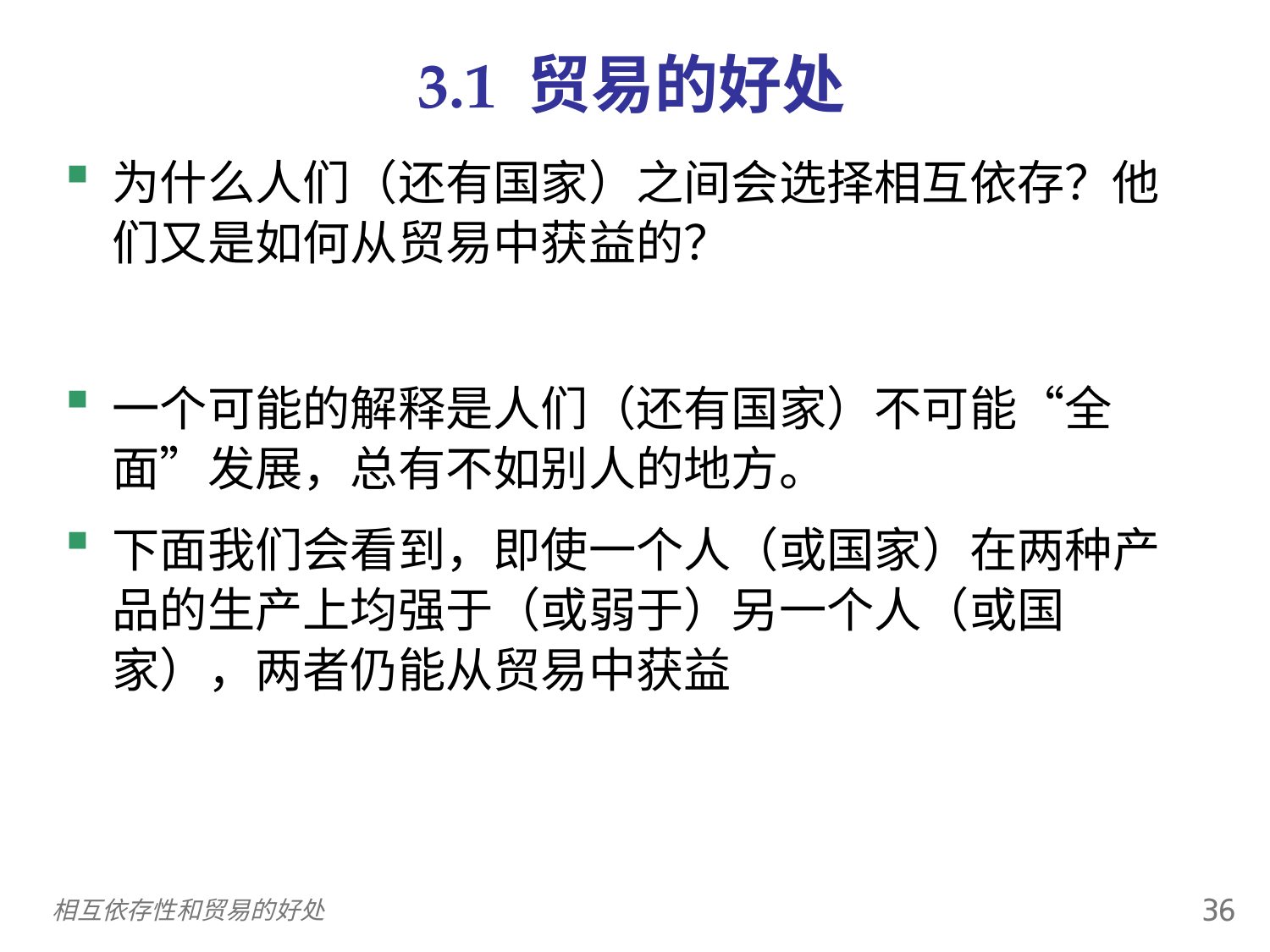

# 3.1 贸易的好处
为什么人们（还有国家）之间会选择相互依存？他们又是如何从贸易中获益的？

一个可能的解释是人们（还有国家）不可能“全面”发展，总有不如别人的地方。
下面我们会看到，即使一个人（或国家）在两种产品的生产上均强于（或弱于）另一个人（或国家），两者仍能从贸易中获益
36
相互依存性和贸易的好处